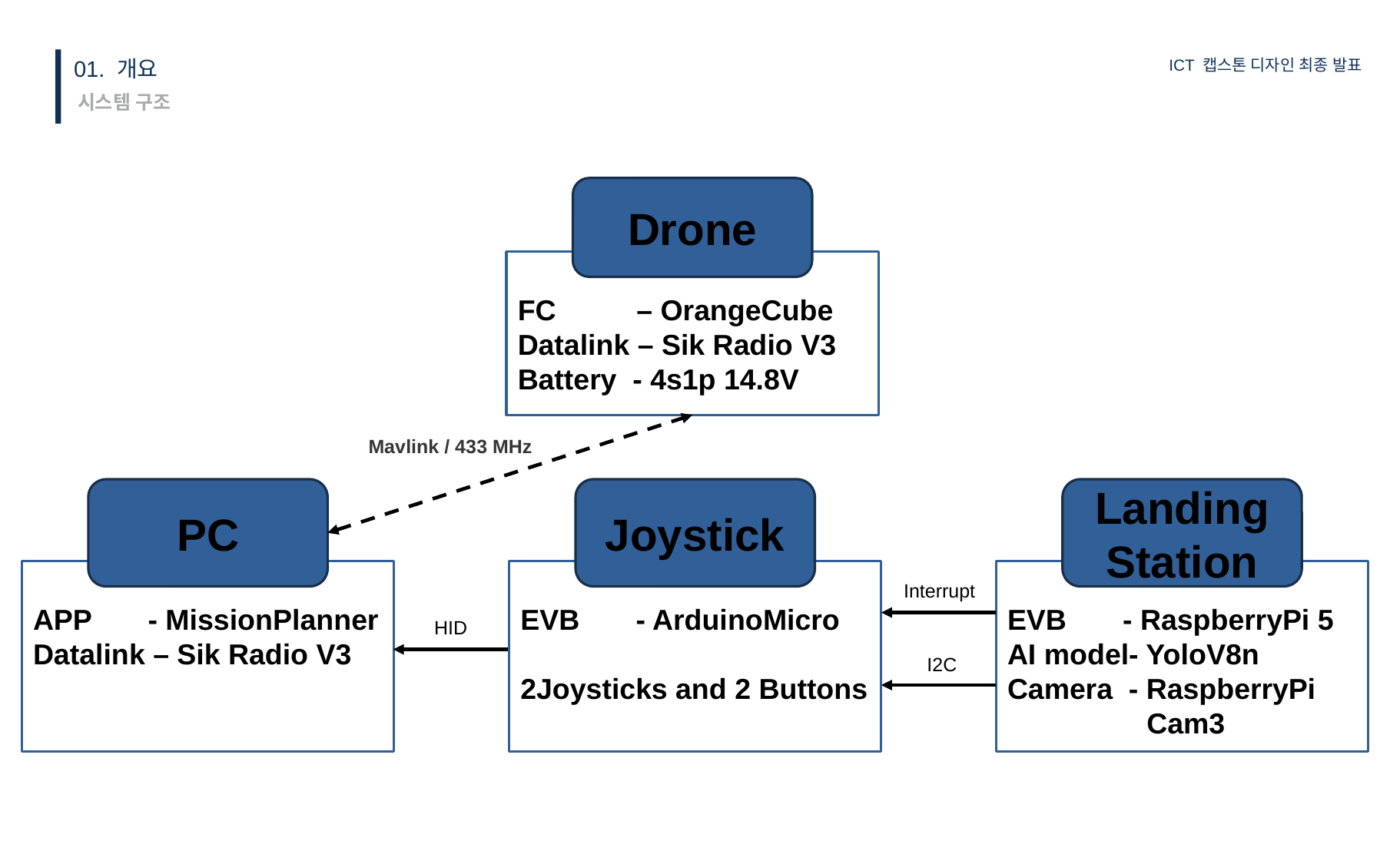

01. 개요
ICT 캡스톤 디자인 최종 발표
시스템 구조
Drone

FC          – OrangeCube
Datalink – Sik Radio V3
Battery  - 4s1p 14.8V

Mavlink / 433 MHz
PC
Joystick
Landing
Station

APP       - MissionPlanner
Datalink – Sik Radio V3

EVB       - ArduinoMicro

2Joysticks and 2 Buttons

EVB       - RaspberryPi 5
AI model- YoloV8n
Camera  - RaspberryPi         	   Cam3

Interrupt
HID
I2C